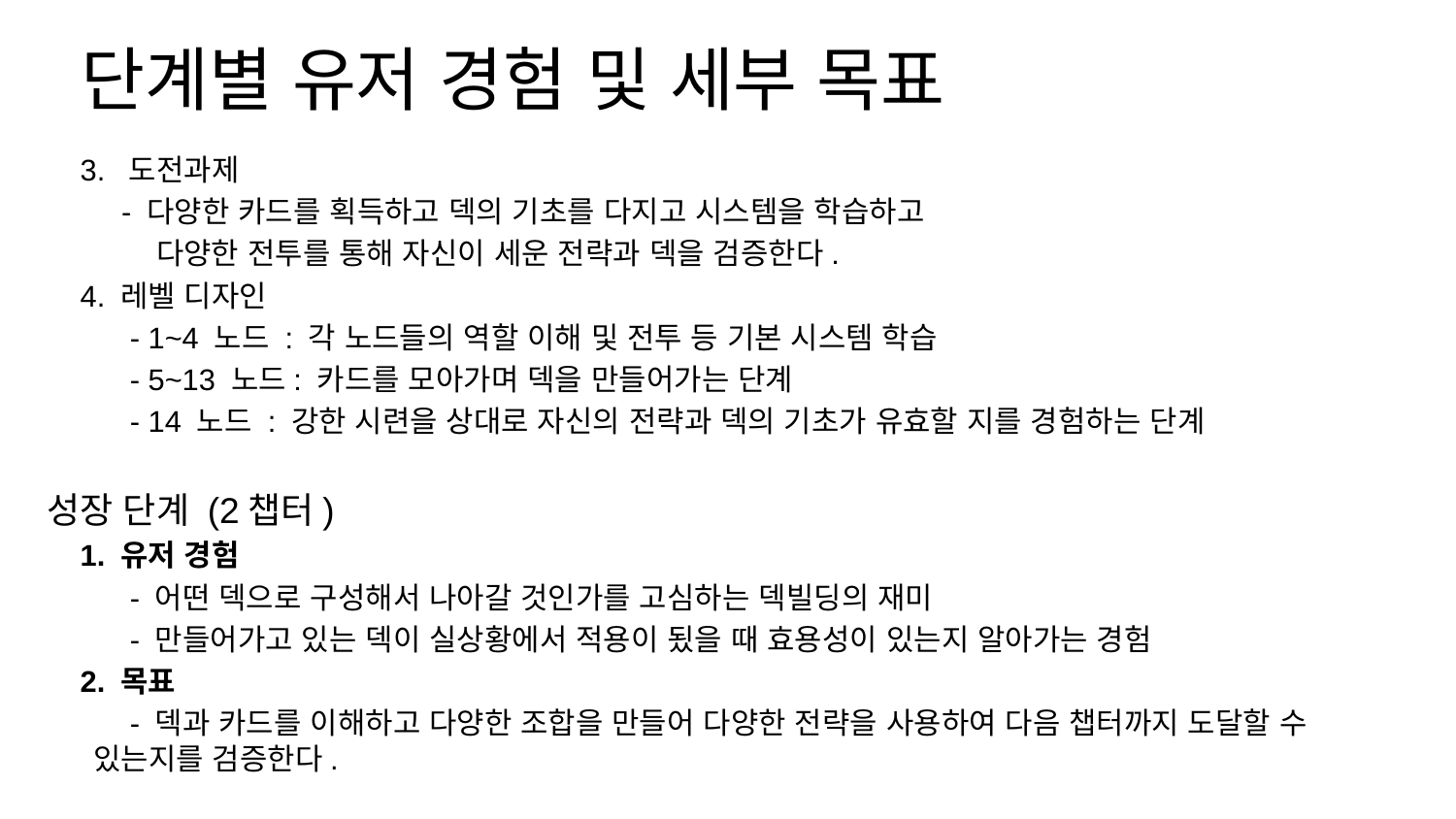

단계별 유저 경험 및 세부 목표
    3.  도전과제
         - 다양한 카드를 획득하고 덱의 기초를 다지고 시스템을 학습하고
            다양한 전투를 통해 자신이 세운 전략과 덱을 검증한다.
    4. 레벨 디자인
          - 1~4 노드 : 각 노드들의 역할 이해 및 전투 등 기본 시스템 학습
          - 5~13 노드: 카드를 모아가며 덱을 만들어가는 단계
          - 14 노드 : 강한 시련을 상대로 자신의 전략과 덱의 기초가 유효할 지를 경험하는 단계

성장 단계 (2챕터)
    1. 유저 경험
          - 어떤 덱으로 구성해서 나아갈 것인가를 고심하는 덱빌딩의 재미
          - 만들어가고 있는 덱이 실상황에서 적용이 됬을 때 효용성이 있는지 알아가는 경험
    2. 목표
          - 덱과 카드를 이해하고 다양한 조합을 만들어 다양한 전략을 사용하여 다음 챕터까지 도달할 수 있는지를 검증한다.